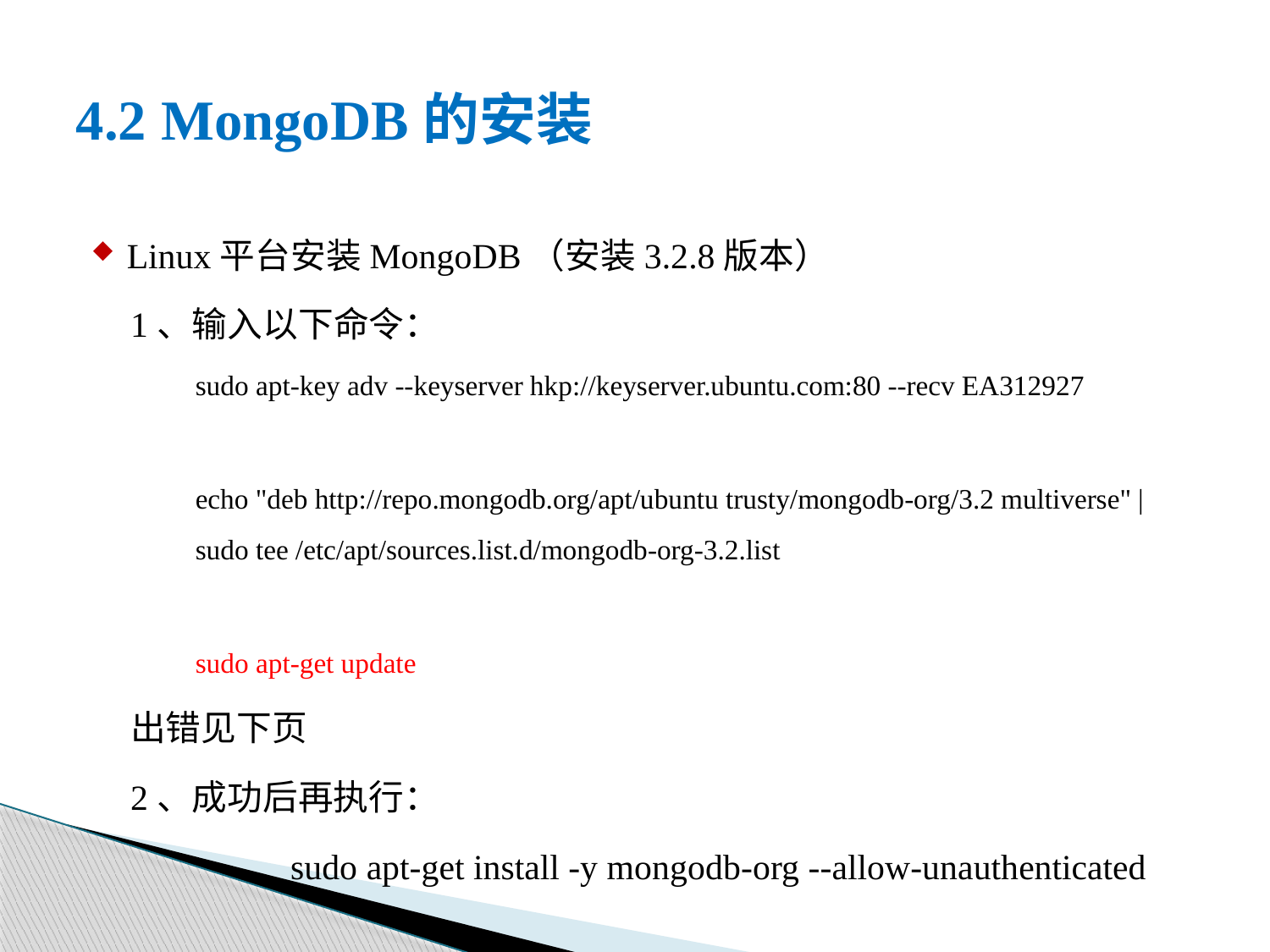

# 4.2 MongoDB的安装
Linux平台安装MongoDB（安装3.2.8版本）
1、输入以下命令：
sudo apt-key adv --keyserver hkp://keyserver.ubuntu.com:80 --recv EA312927

echo "deb http://repo.mongodb.org/apt/ubuntu trusty/mongodb-org/3.2 multiverse" | sudo tee /etc/apt/sources.list.d/mongodb-org-3.2.list

sudo apt-get update
出错见下页
2、成功后再执行：
                  sudo apt-get install -y mongodb-org --allow-unauthenticated